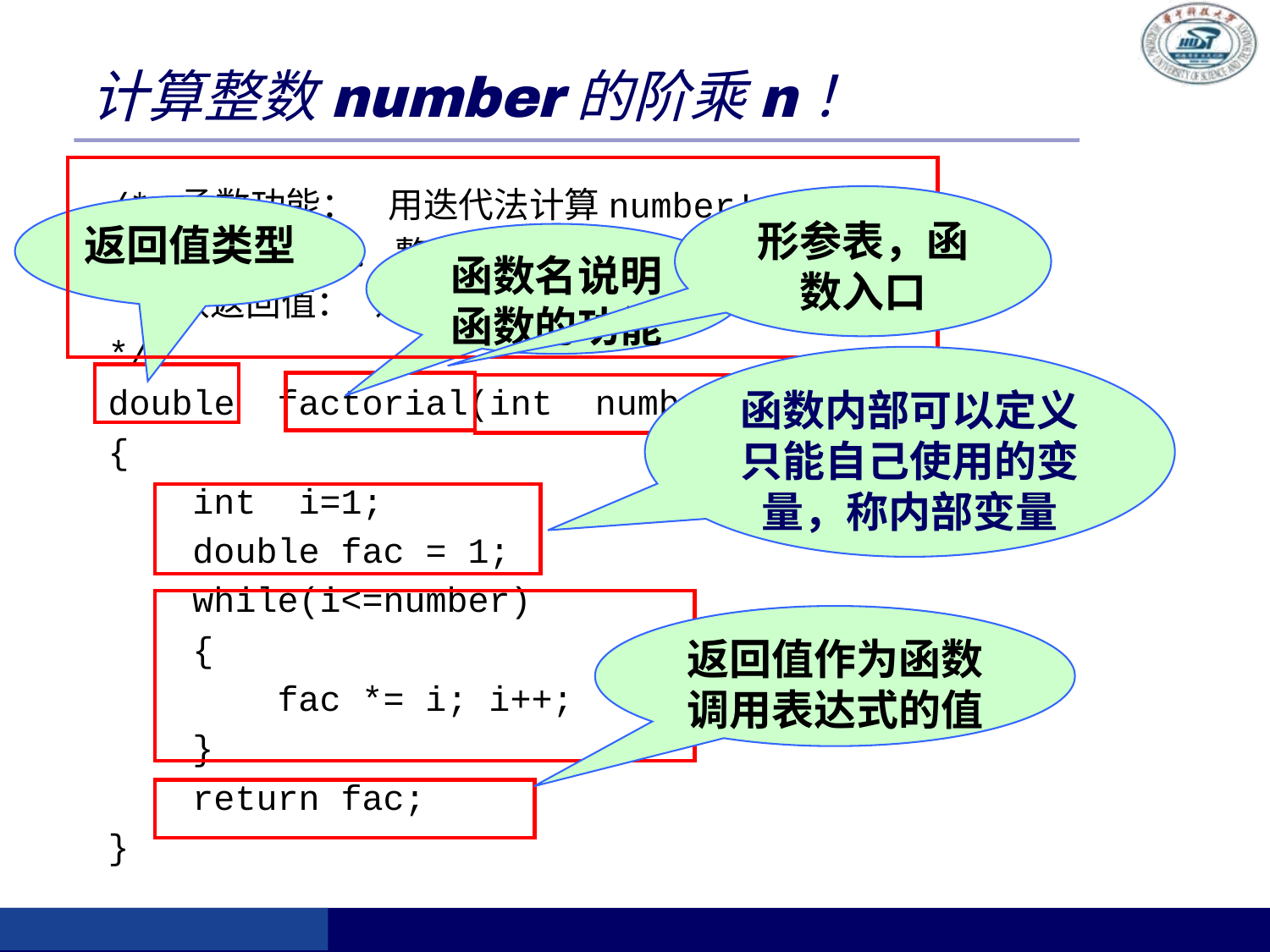

# 计算整数number的阶乘n！

/* 函数功能：    用迭代法计算number!
   函数入口参数： 整型变量number表示阶乘的阶数
   函数返回值：   返回number!的值
*/
double  factorial(int  number) /* 函数定义 */
{
    int  i=1;
    double fac = 1;
    while(i<=number)
    {
        fac *= i; i++;
    }
    return fac;
}
形参表，函数入口
返回值类型
函数名说明函数的功能
函数内部可以定义只能自己使用的变量，称内部变量

返回值作为函数调用表达式的值